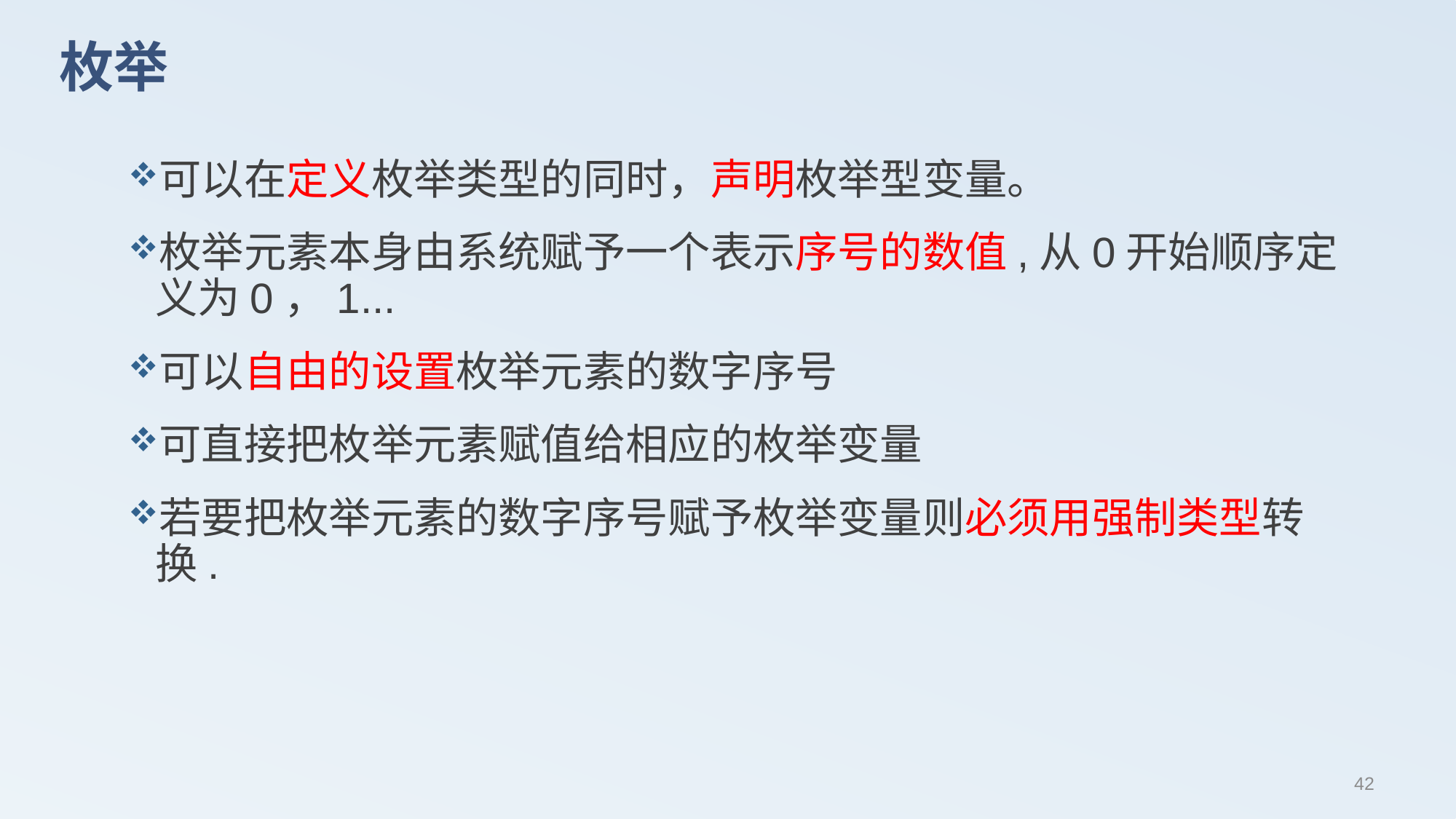

# 枚举
可以在定义枚举类型的同时，声明枚举型变量。
枚举元素本身由系统赋予一个表示序号的数值,从0开始顺序定义为0，1...
可以自由的设置枚举元素的数字序号
可直接把枚举元素赋值给相应的枚举变量
若要把枚举元素的数字序号赋予枚举变量则必须用强制类型转换.